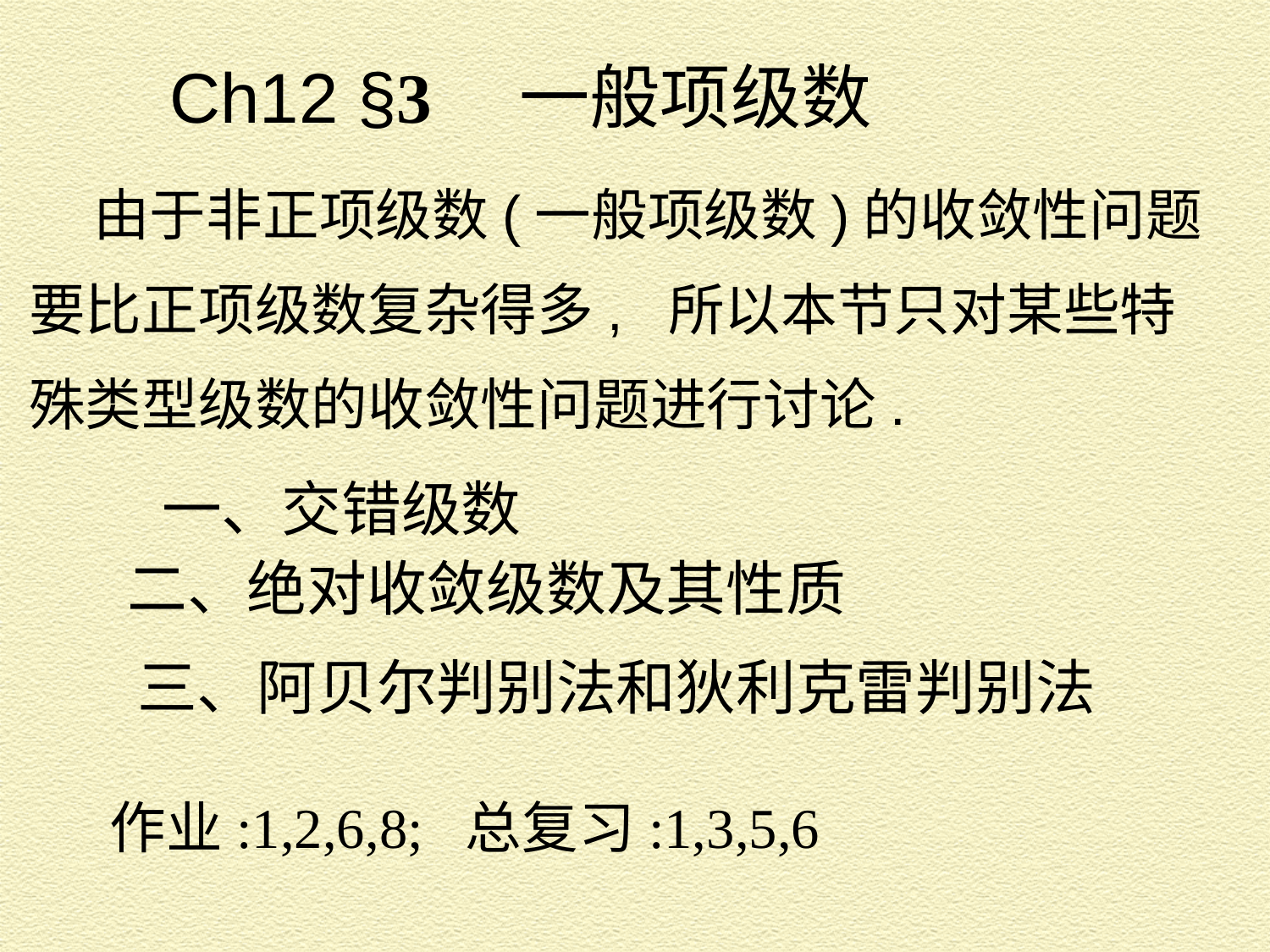

Ch12 §3    一般项级数
    由于非正项级数(一般项级数)的收敛性问题
要比正项级数复杂得多,  所以本节只对某些特
殊类型级数的收敛性问题进行讨论.
一、交错级数
二、绝对收敛级数及其性质
三、阿贝尔判别法和狄利克雷判别法
作业:1,2,6,8;  总复习:1,3,5,6